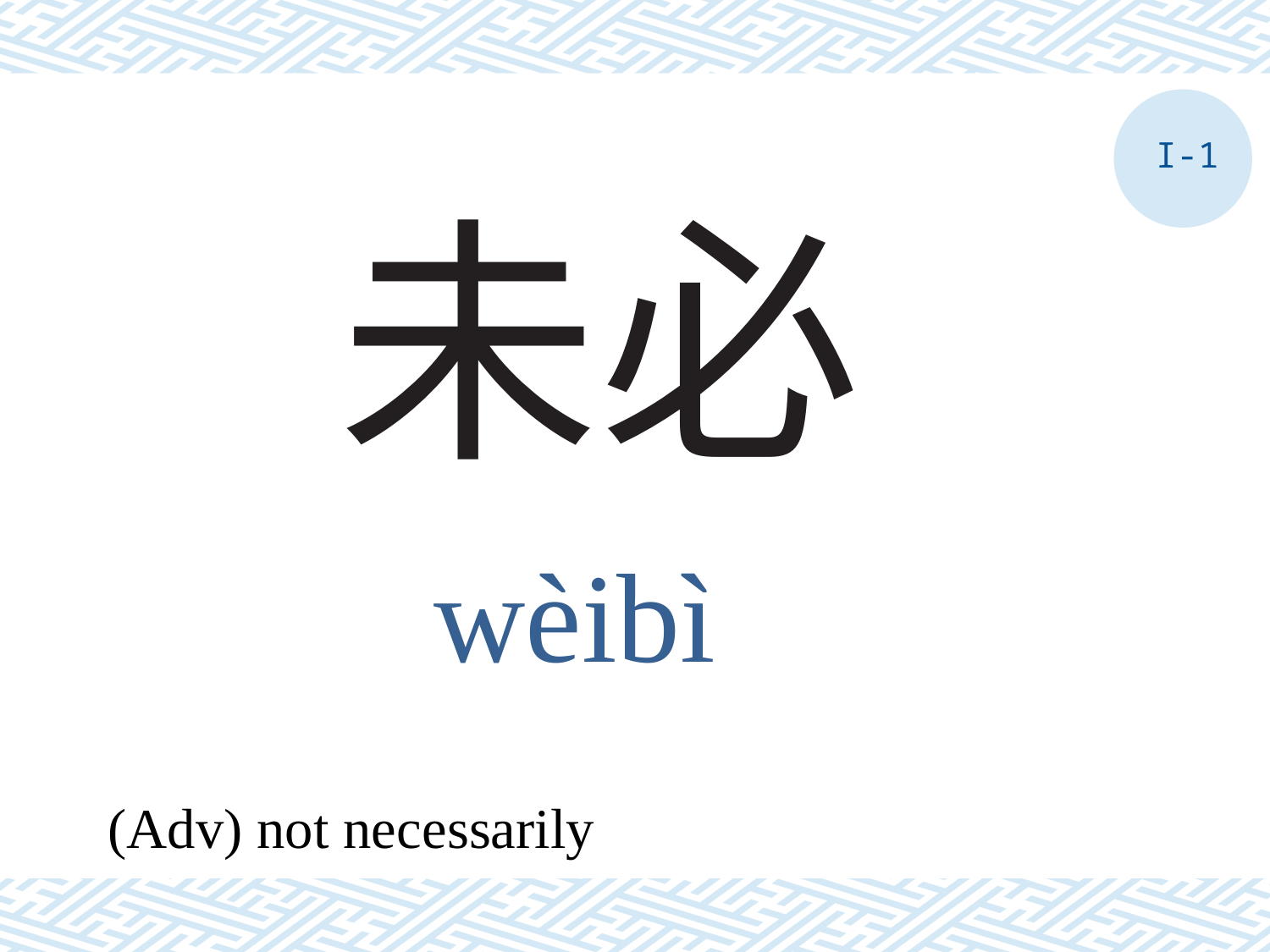

I-1

# 未必
wèibì
(Adv) not necessarily